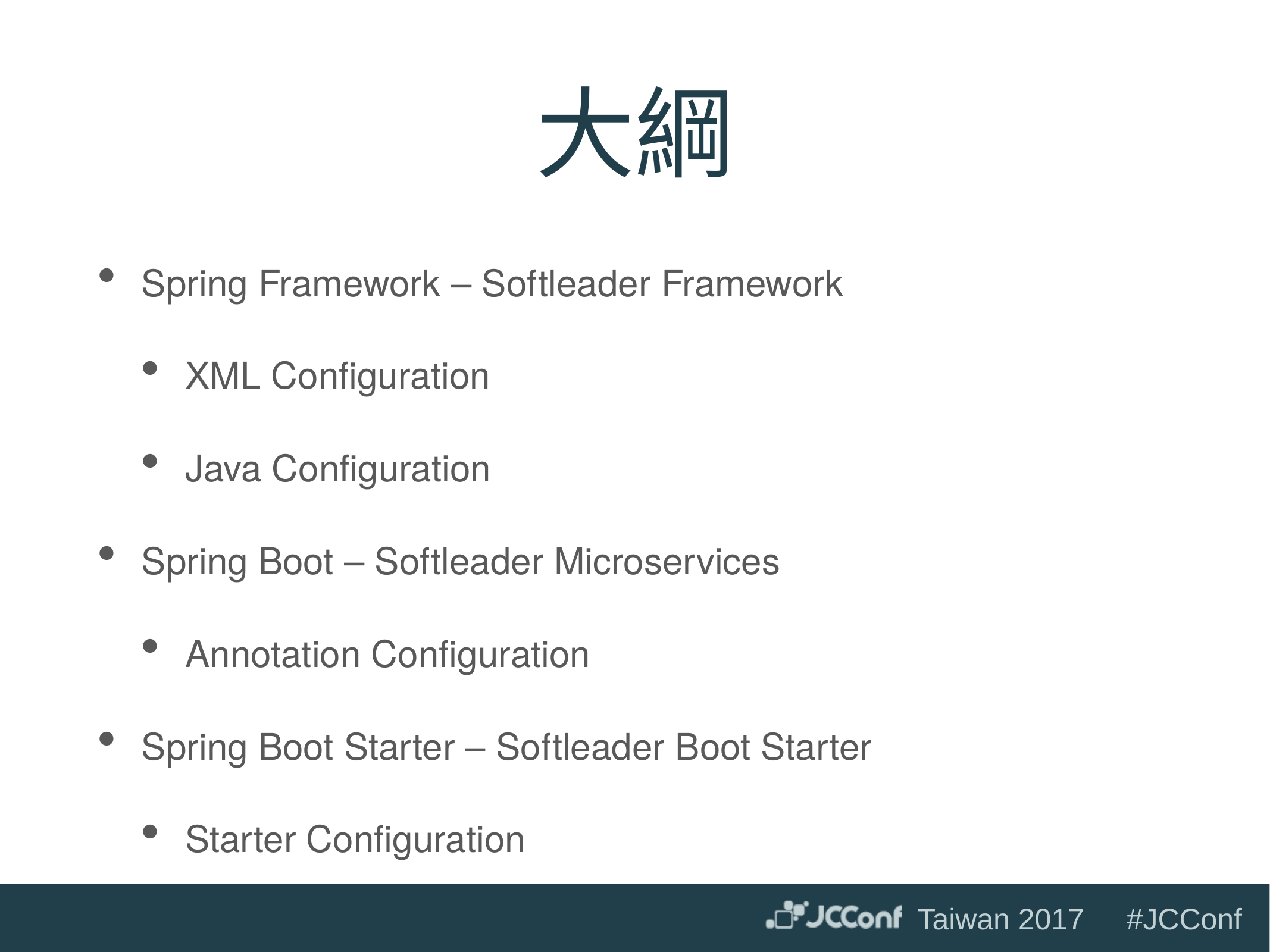

# 大綱
Spring Framework – Softleader Framework
XML Configuration
Java Configuration
Spring Boot – Softleader Microservices
Annotation Configuration
Spring Boot Starter – Softleader Boot Starter
Starter Configuration